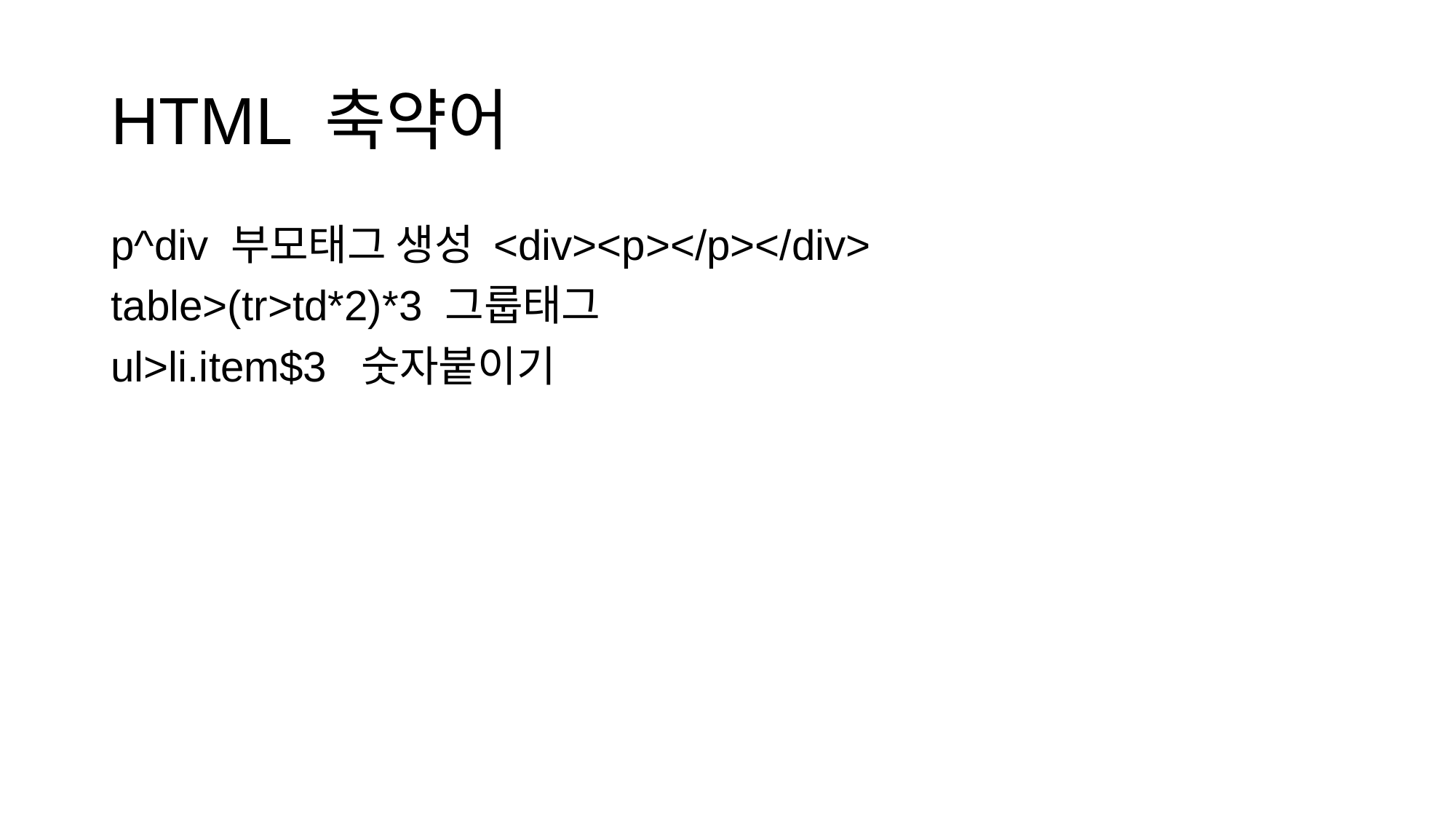

# HTML 축약어
p^div 부모태그 생성 <div><p></p></div>
table>(tr>td*2)*3 그룹태그
ul>li.item$3  숫자붙이기